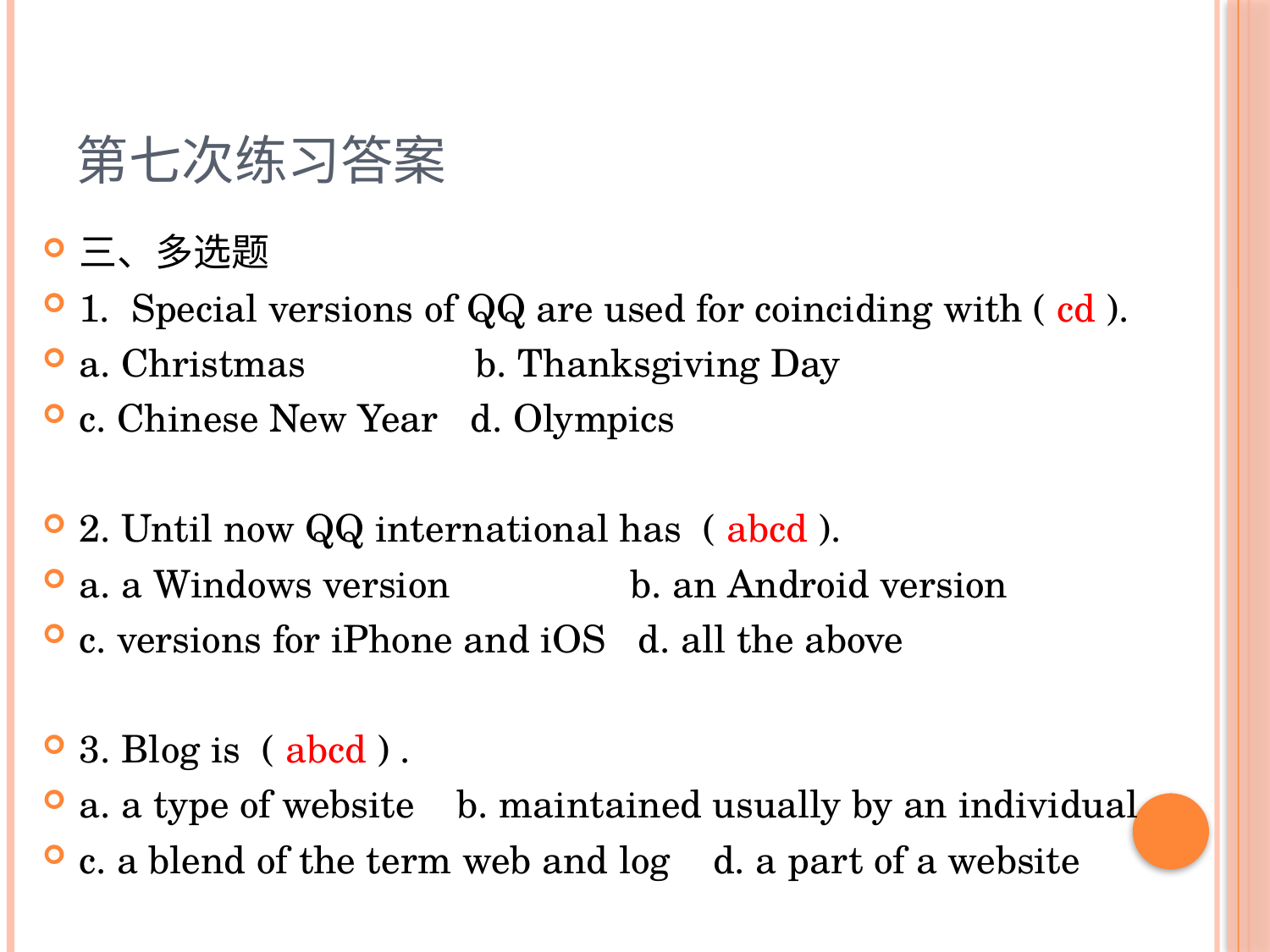

# 第七次练习答案
三、多选题
1.  Special versions of QQ are used for coinciding with ( cd ).
a. Christmas                b. Thanksgiving Day
c. Chinese New Year   d. Olympics

2. Until now QQ international has  ( abcd ).
a. a Windows version                 b. an Android version
c. versions for iPhone and iOS   d. all the above

3. Blog is  ( abcd ) .
a. a type of website    b. maintained usually by an individual
c. a blend of the term web and log    d. a part of a website